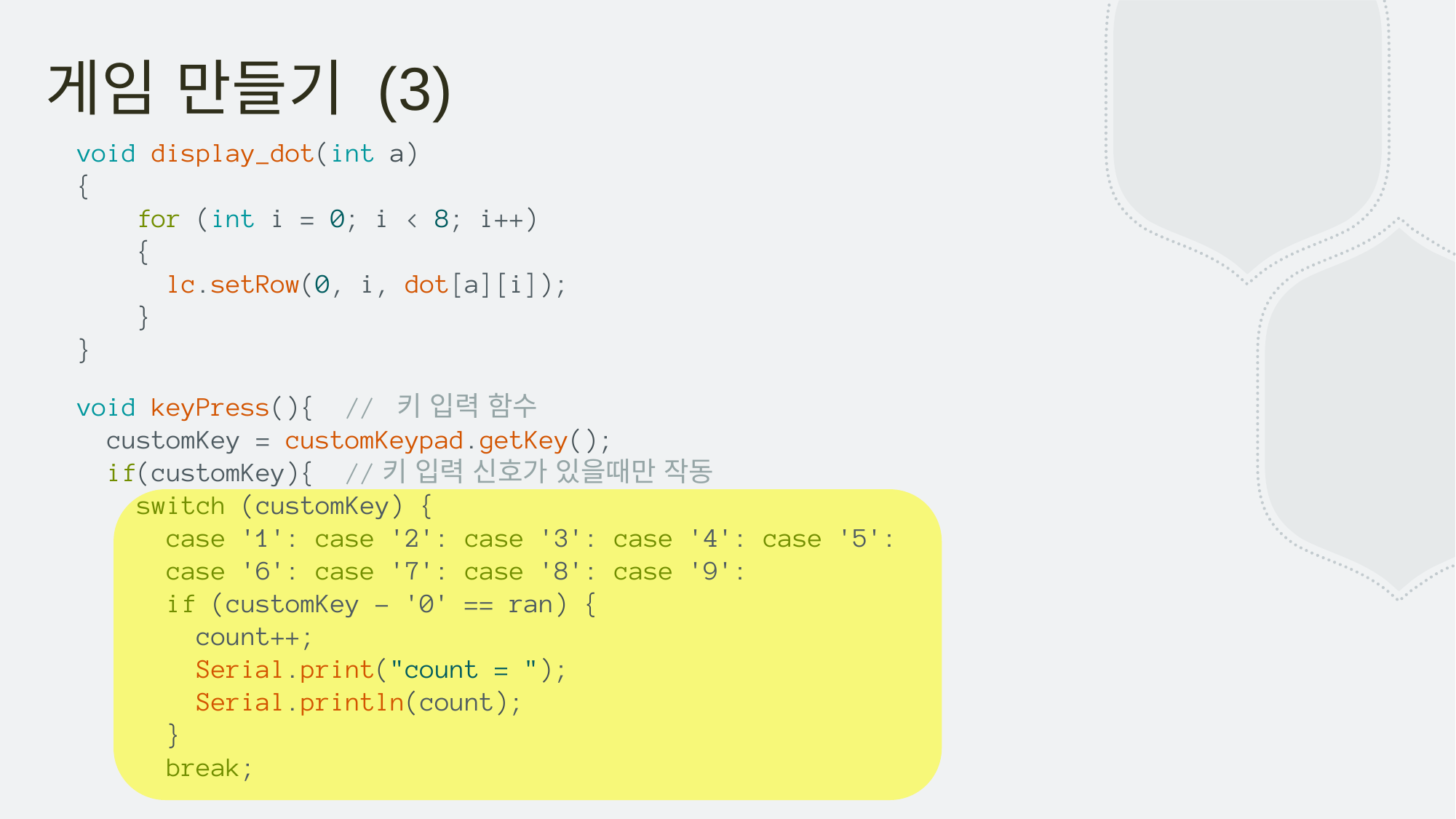

게임 만들기 (3)

void display_dot(int a)
{
    for (int i = 0; i < 8; i++)
    {
      lc.setRow(0, i, dot[a][i]);
    }
}
void keyPress(){  // 키 입력 함수
  customKey = customKeypad.getKey();
  if(customKey){  //키 입력 신호가 있을때만 작동
    switch (customKey) {
      case '1': case '2': case '3': case '4': case '5':
      case '6': case '7': case '8': case '9':
      if (customKey - '0' == ran) {
        count++;
        Serial.print("count = ");
        Serial.println(count);
      }
      break;